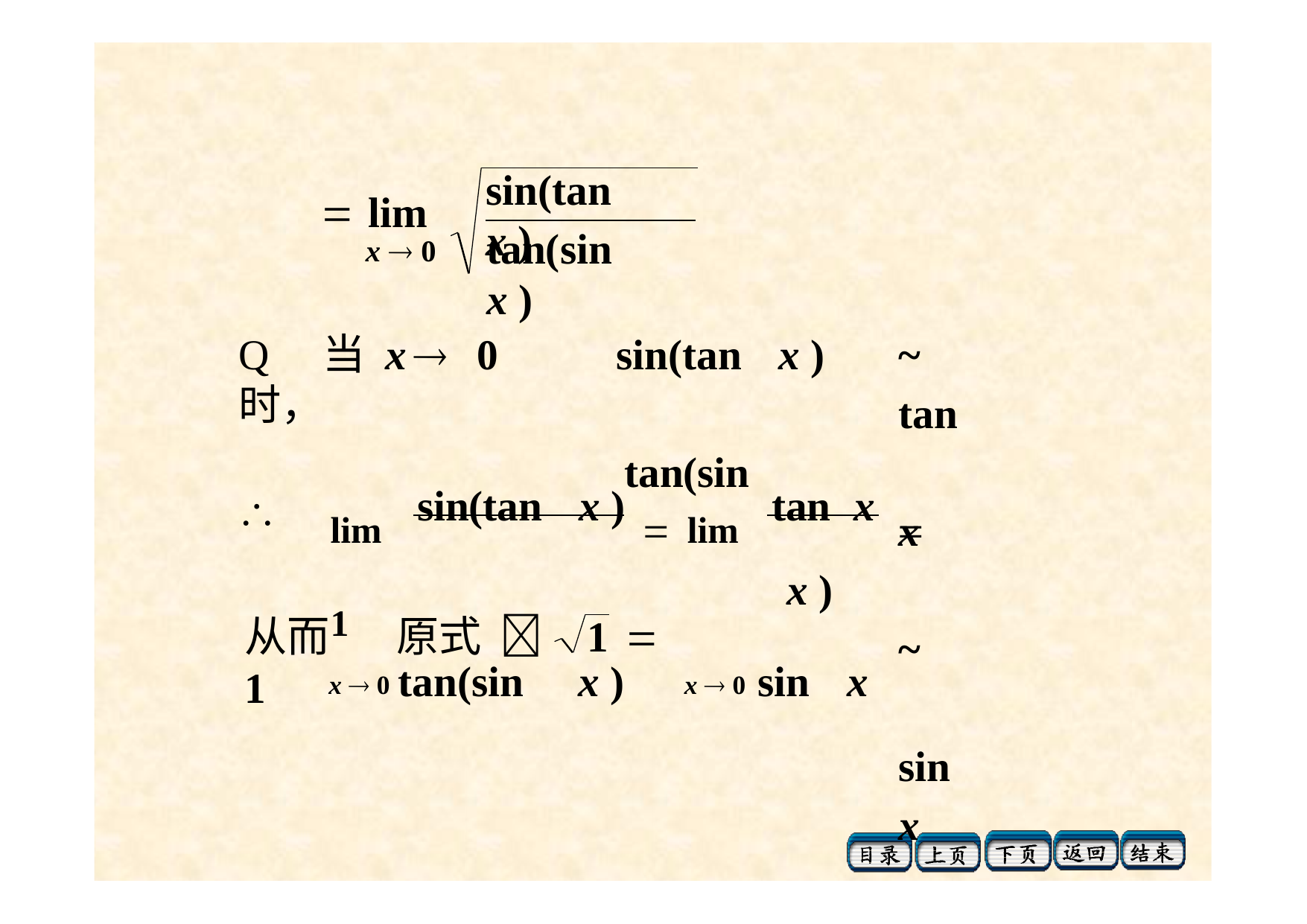

# sin(tan	x )

=	lim
x → 0
tan(sin	x )

sin(tan  tan(sin
x )	~	tan		x  x )		~		sin	x
Q	当 x	→	0时，
lim	sin(tan	x )	=	lim	tan	x	= 1
x → 0 tan(sin	x )	x → 0 sin	x
∴

从而	原式 =	1	= 1